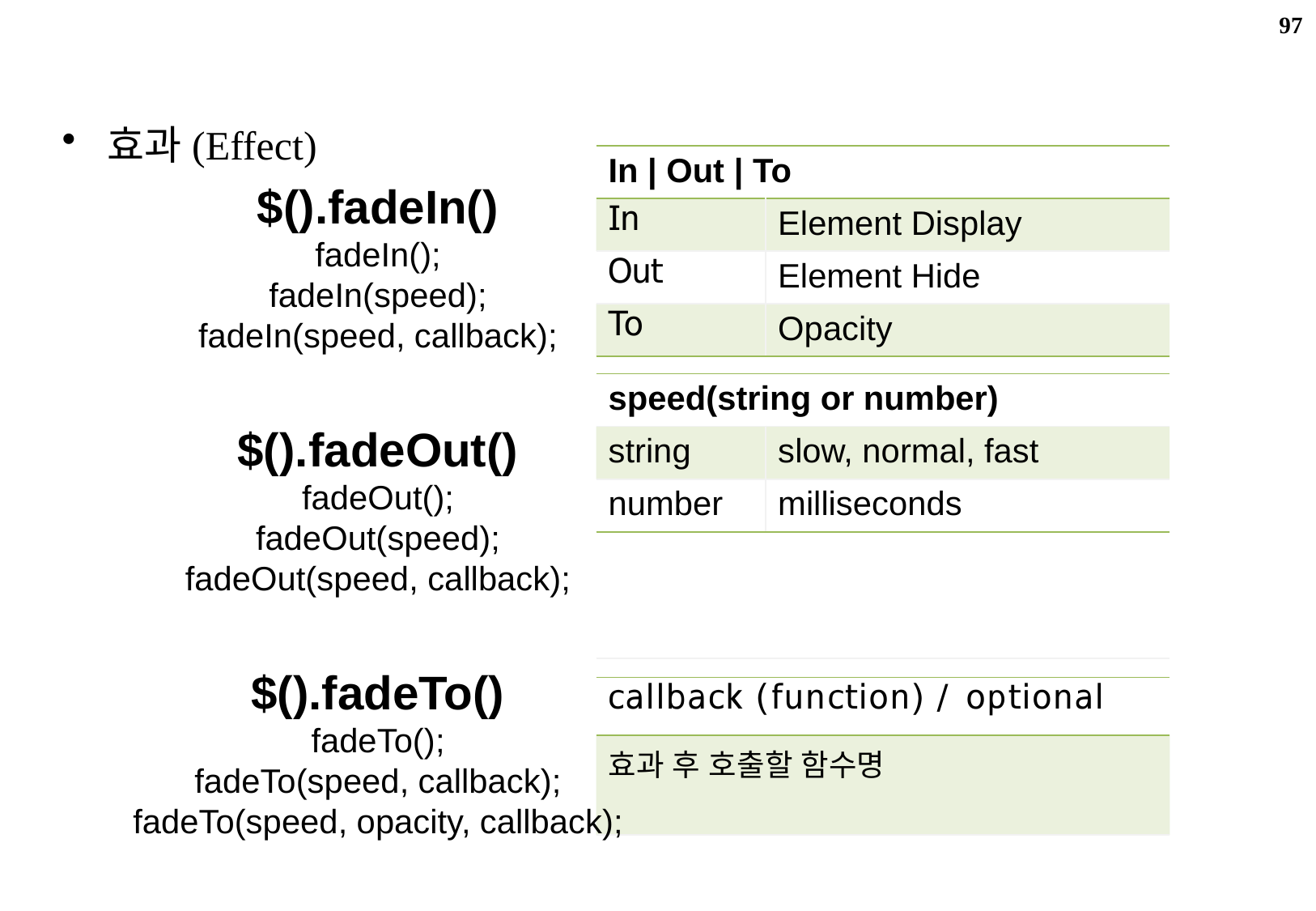

97
JQuery
효과(Effect)
| In | Out | To |  |
| --- | --- |
| In | Element Display |
| Out | Element Hide |
| To | Opacity |
$().fadeIn()
fadeIn();
fadeIn(speed);
fadeIn(speed, callback);

$().fadeOut()
fadeOut();
fadeOut(speed);
fadeOut(speed, callback);

$().fadeTo()
fadeTo();
fadeTo(speed, callback);
fadeTo(speed, opacity, callback);
| speed(string or number) |  |
| --- | --- |
| string | slow, normal, fast |
| number | milliseconds |
| opacity |
| --- |
| 0부터 1까지 소수점 단위로 설정 |
| callback (function) / optional |
| --- |
| 효과 후 호출할 함수명 |